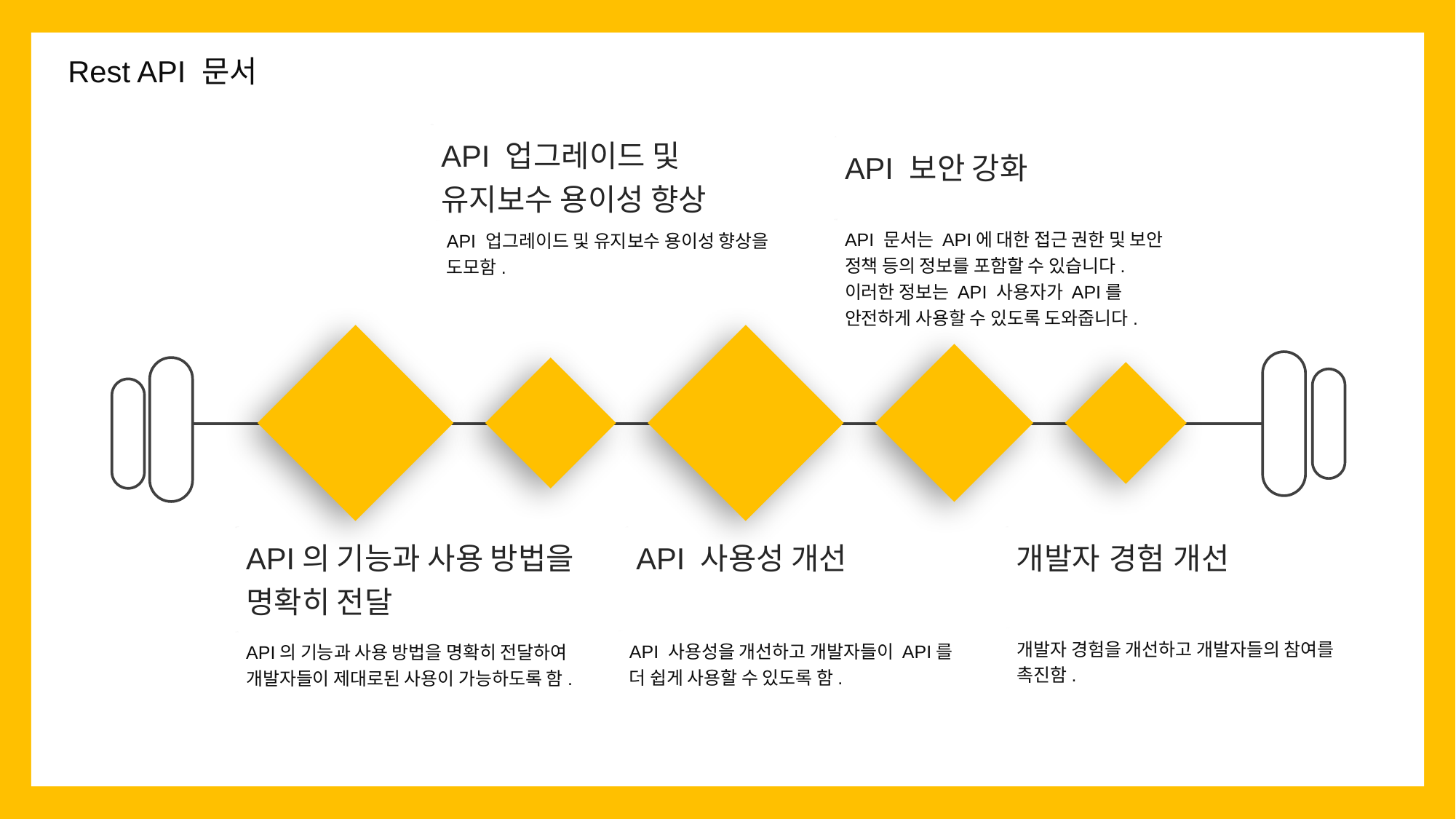

Rest API 문서
API 업그레이드 및 유지보수 용이성 향상

API 보안 강화
API 문서는 API에 대한 접근 권한 및 보안 정책 등의 정보를 포함할 수 있습니다. 이러한 정보는 API 사용자가 API를 안전하게 사용할 수 있도록 도와줍니다.
API 업그레이드 및 유지보수 용이성 향상을 도모함.

API의 기능과 사용 방법을 명확히 전달

API 사용성 개선
개발자 경험 개선
개발자 경험을 개선하고 개발자들의 참여를 촉진함.
API 사용성을 개선하고 개발자들이 API를 더 쉽게 사용할 수 있도록 함.

API의 기능과 사용 방법을 명확히 전달하여 개발자들이 제대로된 사용이 가능하도록 함.